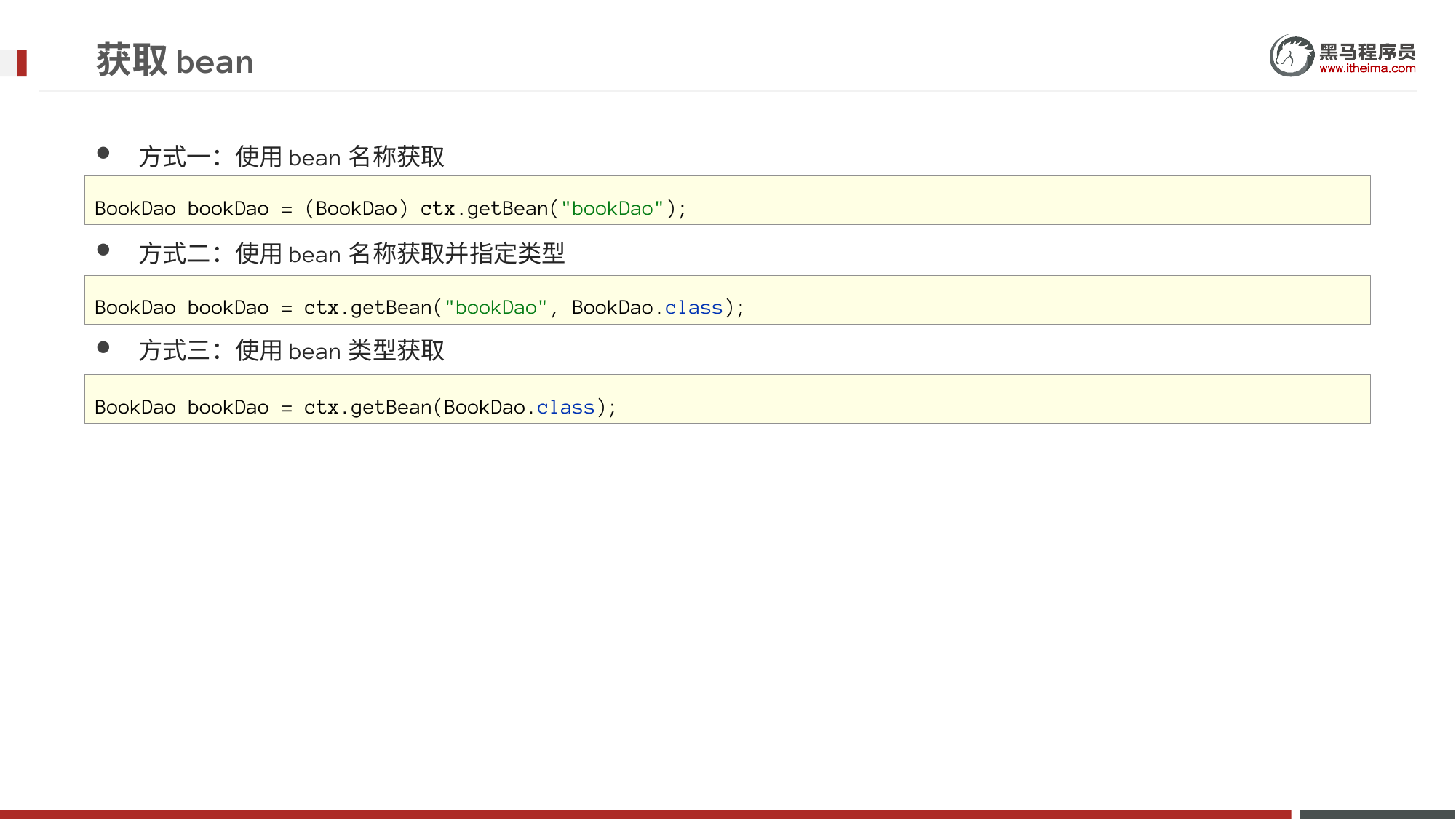

获取bean
方式一：使用bean名称获取

方式二：使用bean名称获取并指定类型

方式三：使用bean类型获取
BookDao bookDao = (BookDao) ctx.getBean("bookDao");
BookDao bookDao = ctx.getBean("bookDao", BookDao.class);
BookDao bookDao = ctx.getBean(BookDao.class);